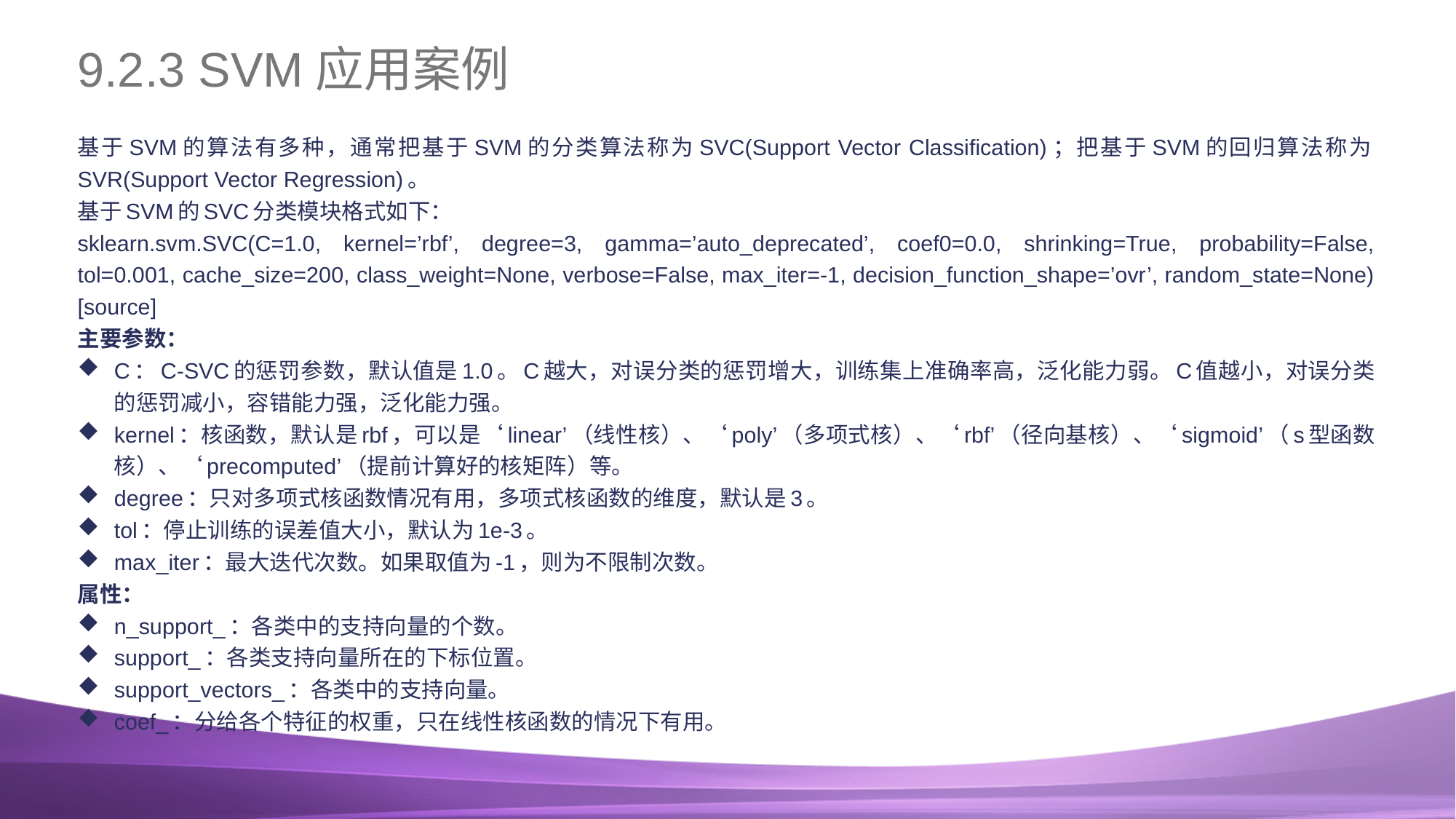

# 9.2.3 SVM应用案例
基于SVM的算法有多种，通常把基于SVM的分类算法称为SVC(Support Vector Classification)；把基于SVM的回归算法称为SVR(Support Vector Regression)。
基于SVM的SVC分类模块格式如下：
sklearn.svm.SVC(C=1.0, kernel=’rbf’, degree=3, gamma=’auto_deprecated’, coef0=0.0, shrinking=True, probability=False, tol=0.001, cache_size=200, class_weight=None, verbose=False, max_iter=-1, decision_function_shape=’ovr’, random_state=None)[source]
主要参数：
C：C-SVC的惩罚参数，默认值是1.0。C越大，对误分类的惩罚增大，训练集上准确率高，泛化能力弱。C值越小，对误分类的惩罚减小，容错能力强，泛化能力强。
kernel：核函数，默认是rbf，可以是‘linear’（线性核）、‘poly’（多项式核）、‘rbf’（径向基核）、‘sigmoid’（s型函数核）、‘precomputed’（提前计算好的核矩阵）等。
degree：只对多项式核函数情况有用，多项式核函数的维度，默认是3。
tol：停止训练的误差值大小，默认为1e-3。
max_iter：最大迭代次数。如果取值为-1，则为不限制次数。
属性：
n_support_：各类中的支持向量的个数。
support_：各类支持向量所在的下标位置。
support_vectors_：各类中的支持向量。
coef_：分给各个特征的权重，只在线性核函数的情况下有用。